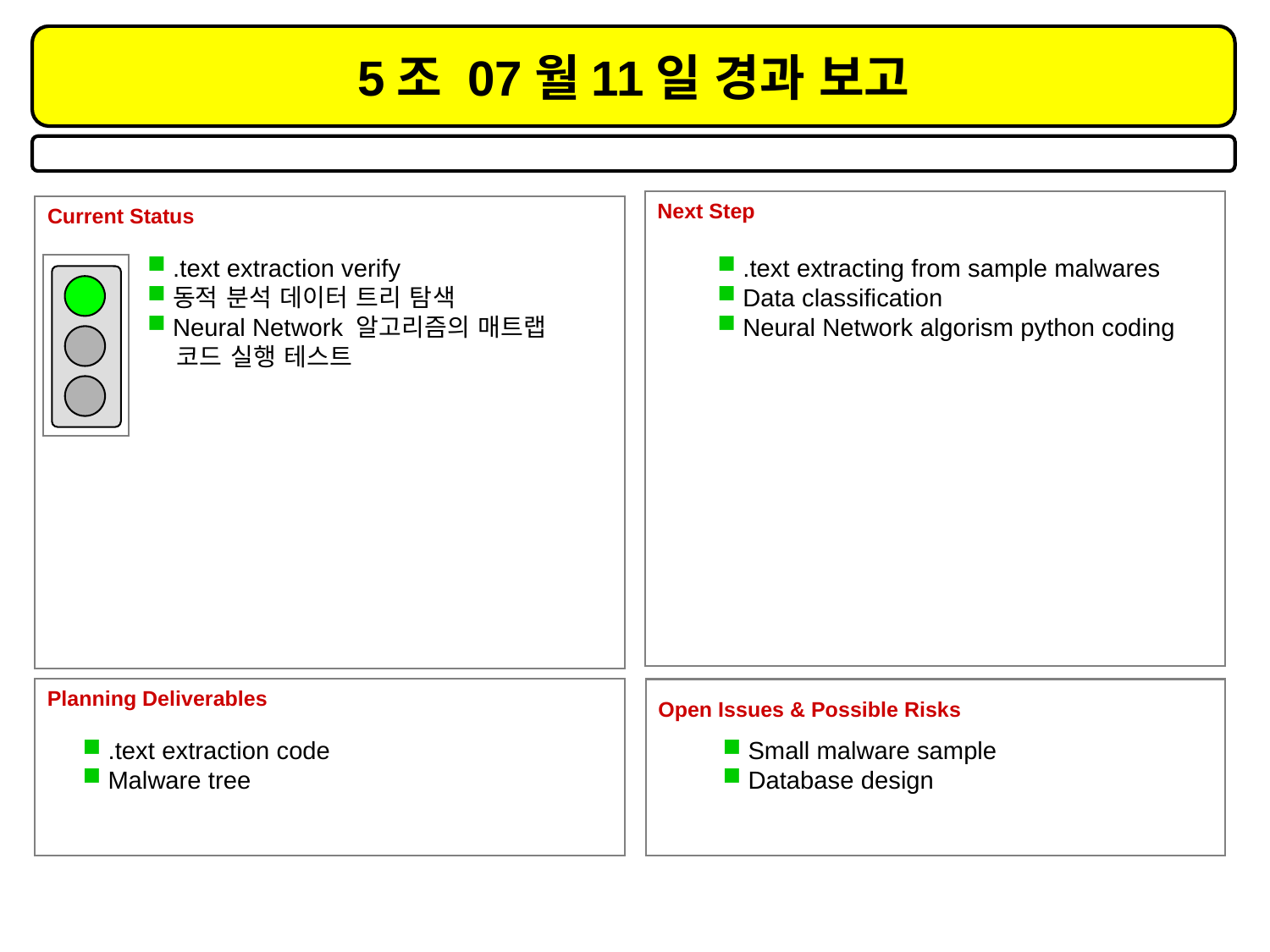

5조 07월11일 경과 보고

Next Step
Current Status

.text extraction verify
동적 분석 데이터 트리 탐색
Neural Network 알고리즘의 매트랩
   코드 실행 테스트

.text extracting from sample malwares
Data classification
Neural Network algorism python coding

Planning Deliverables

Open Issues & Possible Risks

.text extraction code
Malware tree

Small malware sample
Database design